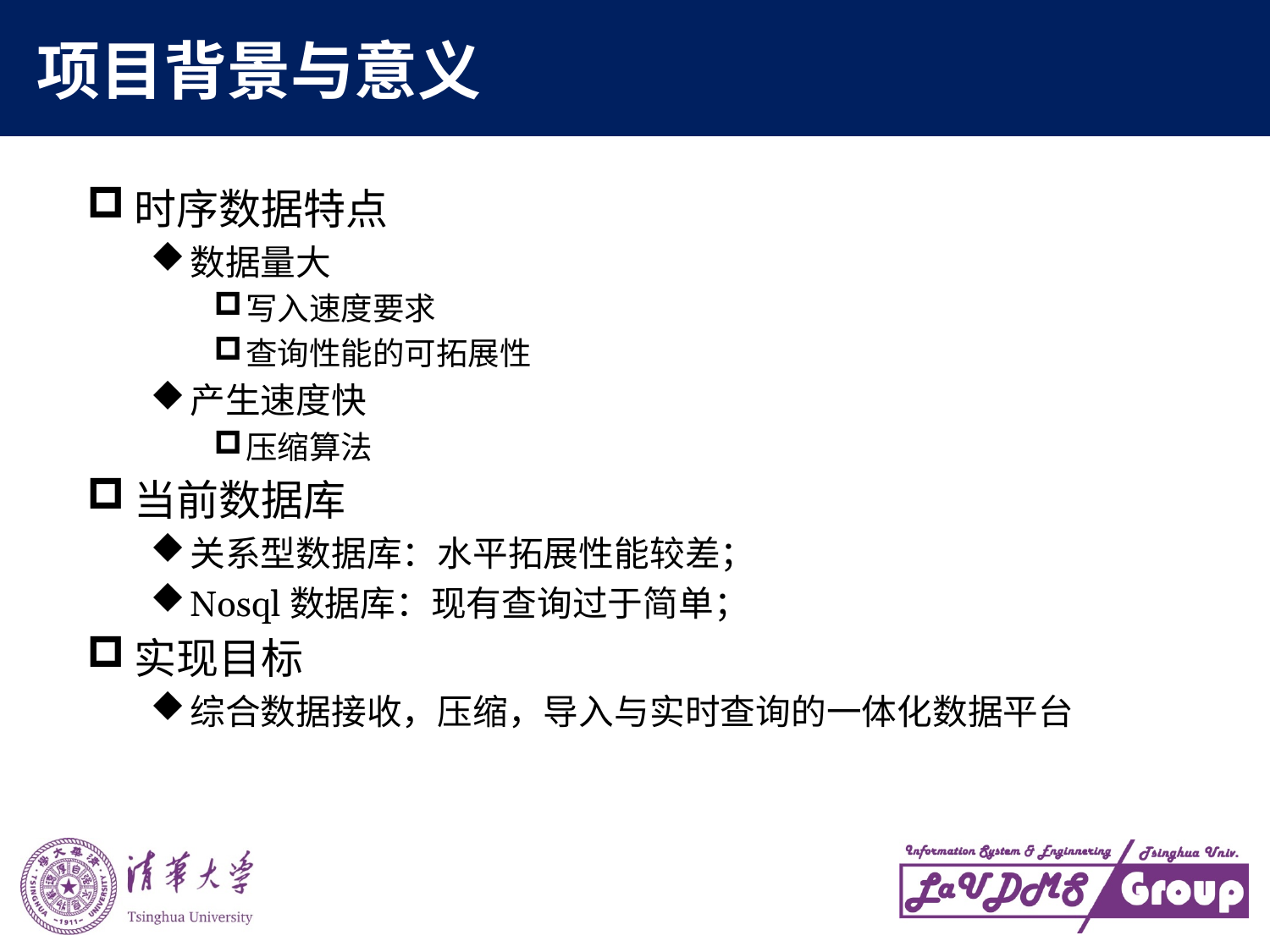

# 项目背景与意义
时序数据特点
数据量大
写入速度要求
查询性能的可拓展性
产生速度快
压缩算法
当前数据库
关系型数据库：水平拓展性能较差；
Nosql数据库：现有查询过于简单；
实现目标
综合数据接收，压缩，导入与实时查询的一体化数据平台